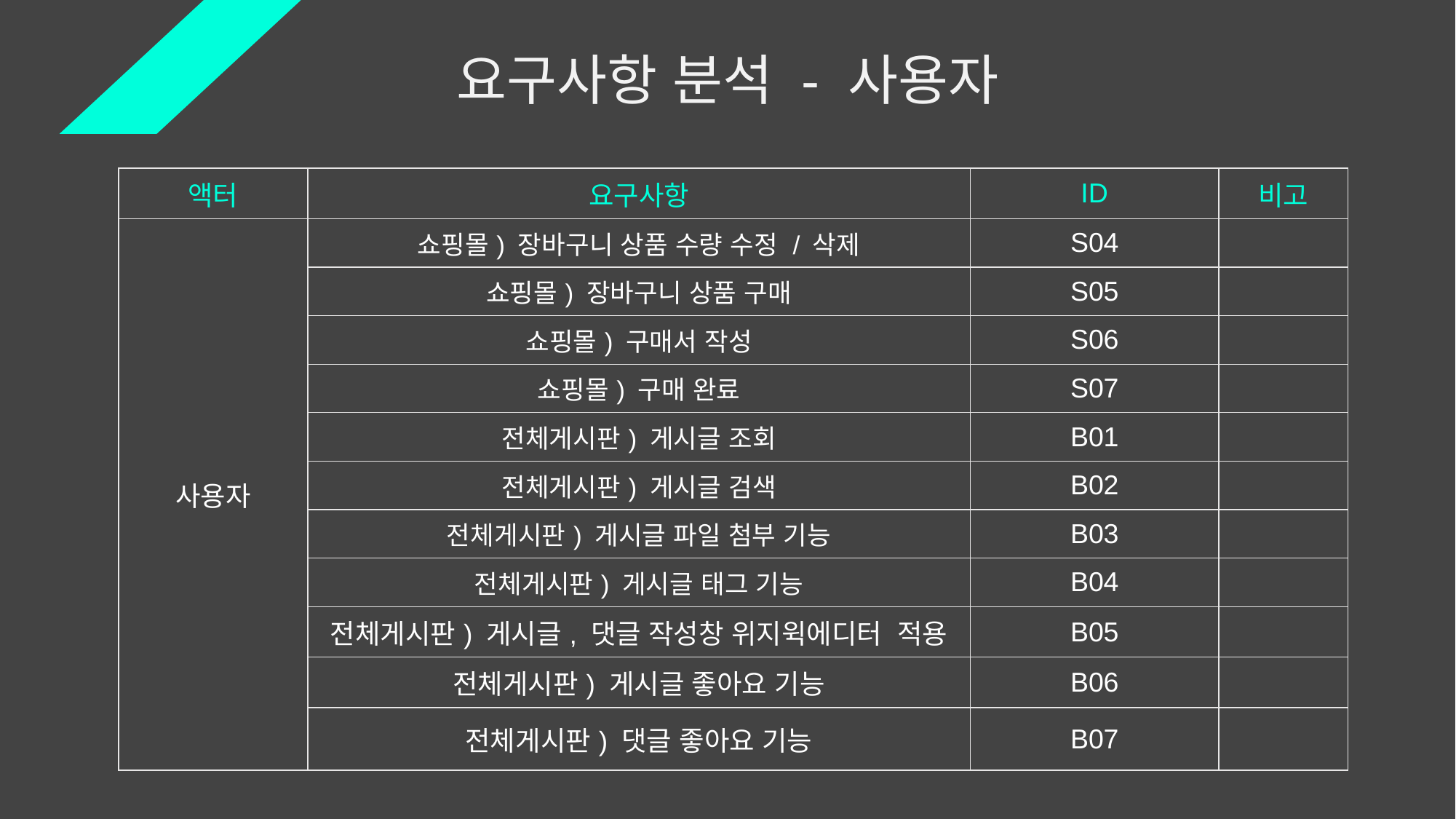

요구사항 분석 - 사용자
| 액터 | 요구사항 | ID | 비고 |
| --- | --- | --- | --- |
| 사용자 | 쇼핑몰) 장바구니 상품 수량 수정 / 삭제 | S04 |  |
|  | 쇼핑몰) 장바구니 상품 구매 | S05 |  |
|  | 쇼핑몰) 구매서 작성 | S06 |  |
|  | 쇼핑몰) 구매 완료 | S07 |  |
|  | 전체게시판) 게시글 조회 | B01 |  |
|  | 전체게시판) 게시글 검색 | B02 |  |
|  | 전체게시판) 게시글 파일 첨부 기능 | B03 |  |
|  | 전체게시판) 게시글 태그 기능 | B04 |  |
|  | 전체게시판) 게시글, 댓글 작성창 위지윅에디터 적용 | B05 |  |
|  | 전체게시판) 게시글 좋아요 기능 | B06 |  |
|  | 전체게시판) 댓글 좋아요 기능 | B07 |  |
|  |  |  |  |